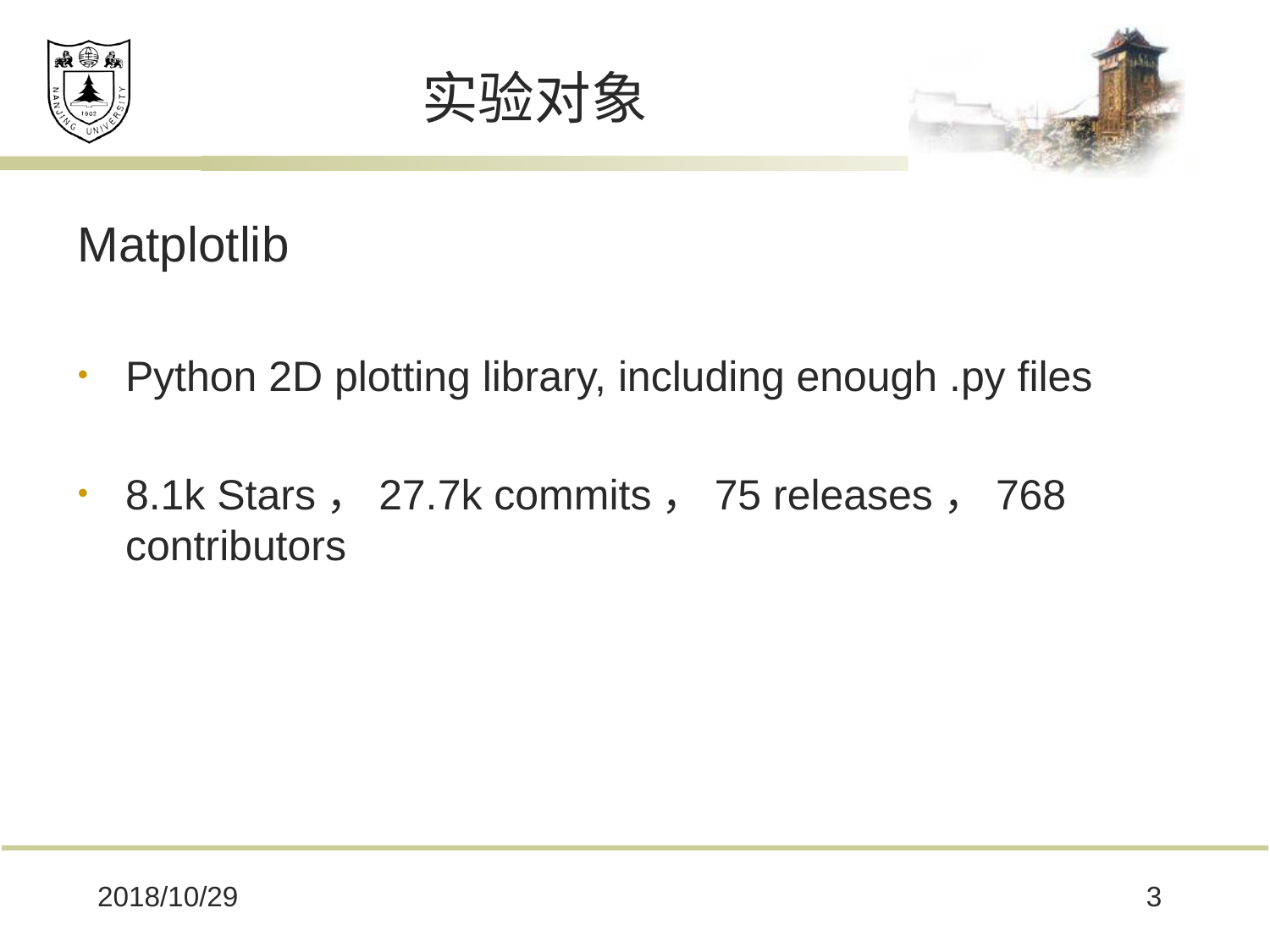

# 实验对象
Matplotlib

Python 2D plotting library, including enough .py files

8.1k Stars，27.7k commits，75 releases，768 contributors
2018/10/29
3